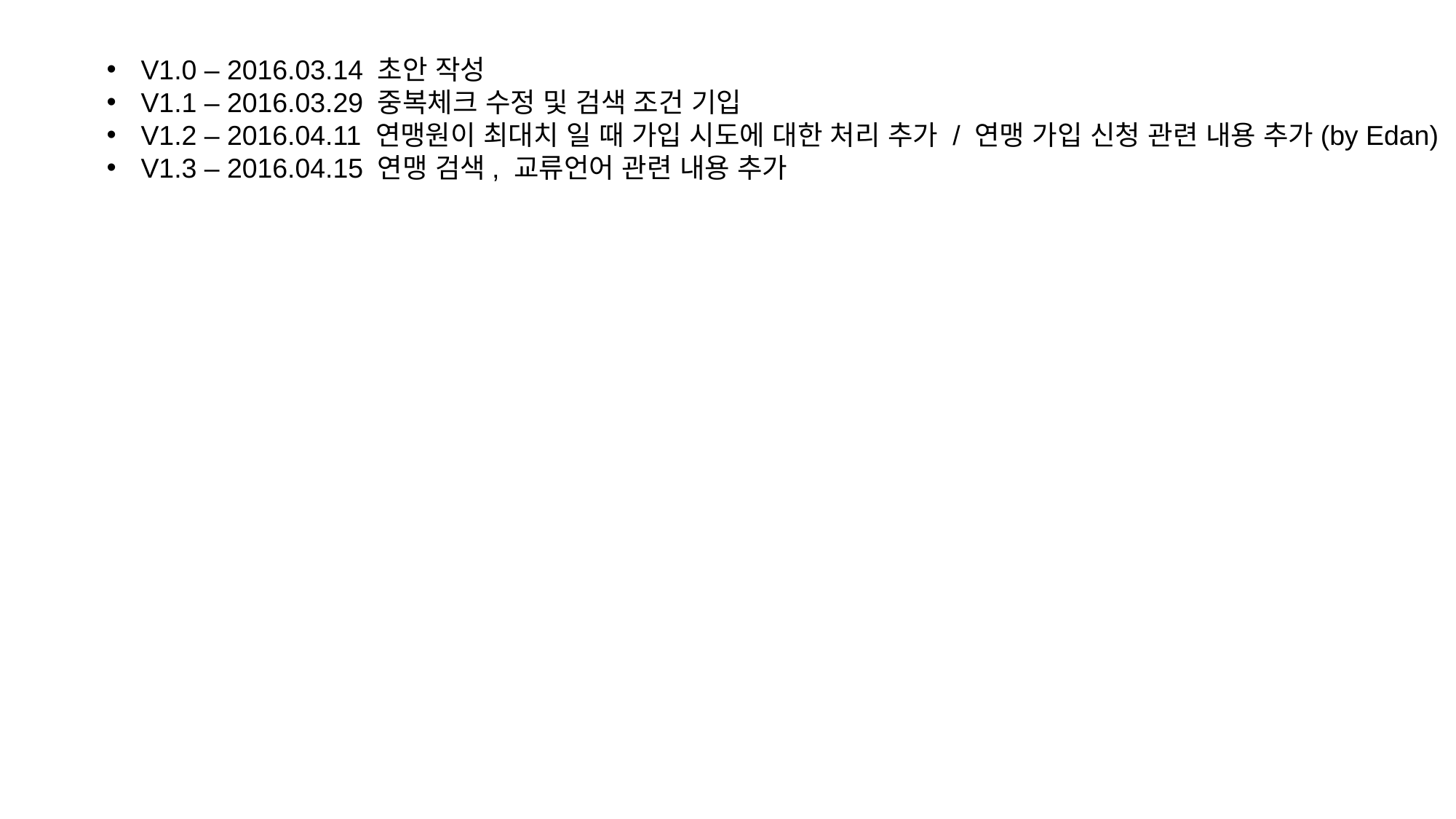

V1.0 – 2016.03.14 초안 작성
V1.1 – 2016.03.29 중복체크 수정 및 검색 조건 기입
V1.2 – 2016.04.11 연맹원이 최대치 일 때 가입 시도에 대한 처리 추가 / 연맹 가입 신청 관련 내용 추가(by Edan)
V1.3 – 2016.04.15 연맹 검색, 교류언어 관련 내용 추가